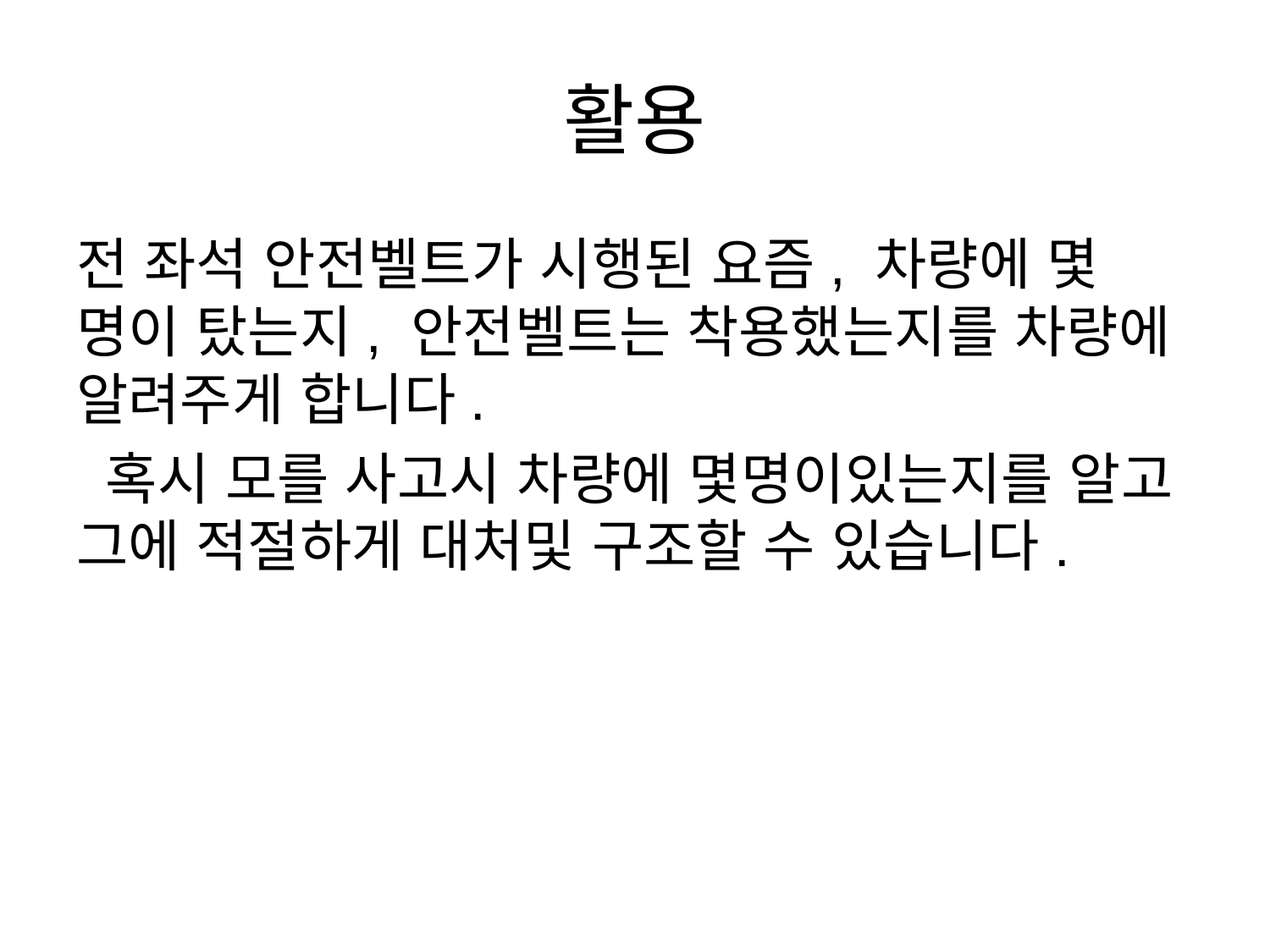

# 활용
전 좌석 안전벨트가 시행된 요즘, 차량에 몇 명이 탔는지, 안전벨트는 착용했는지를 차량에 알려주게 합니다.
 혹시 모를 사고시 차량에 몇명이있는지를 알고 그에 적절하게 대처및 구조할 수 있습니다.